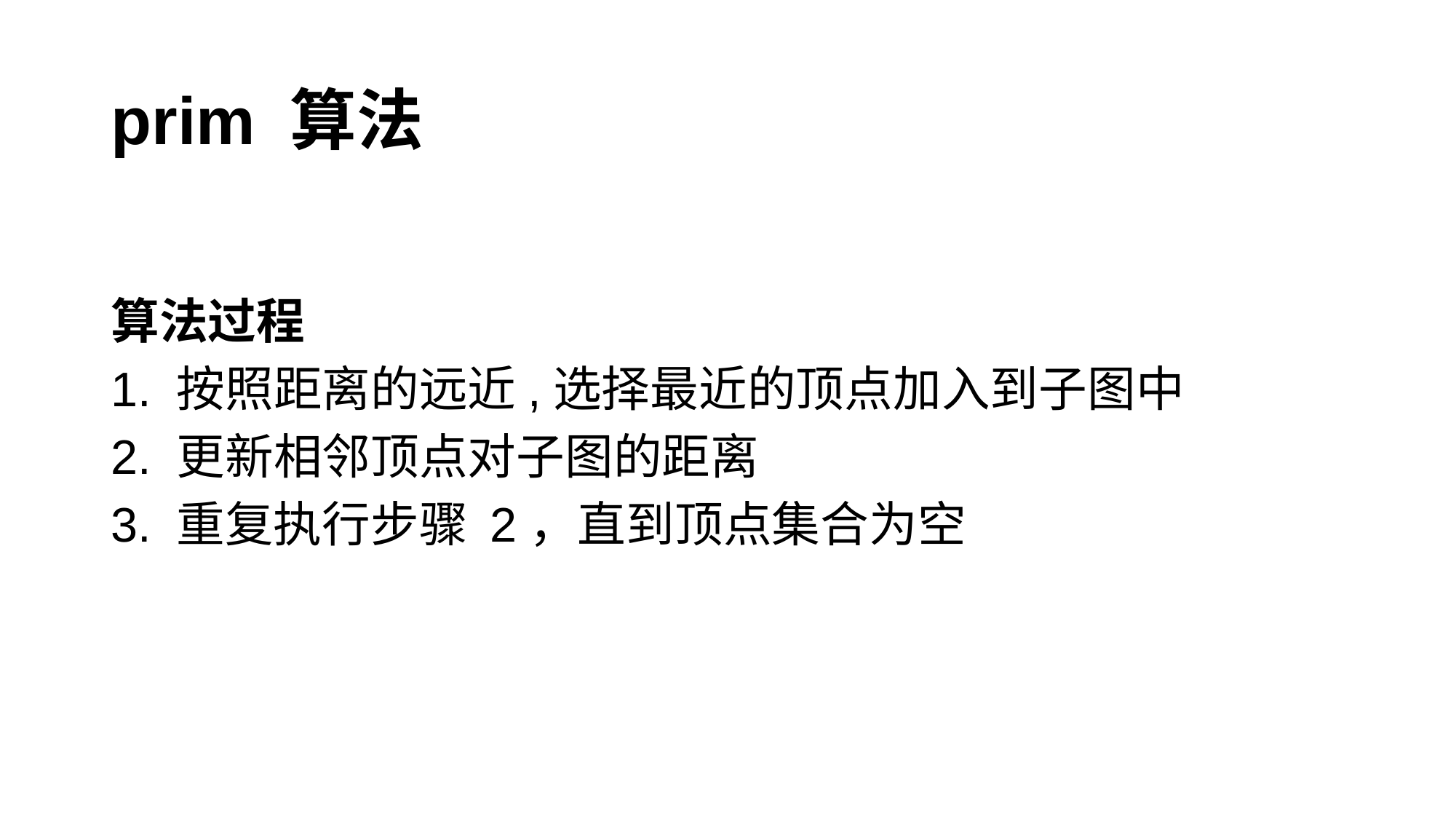

# prim 算法

算法过程
1. 按照距离的远近,选择最近的顶点加入到子图中
2. 更新相邻顶点对子图的距离
3. 重复执行步骤 2，直到顶点集合为空